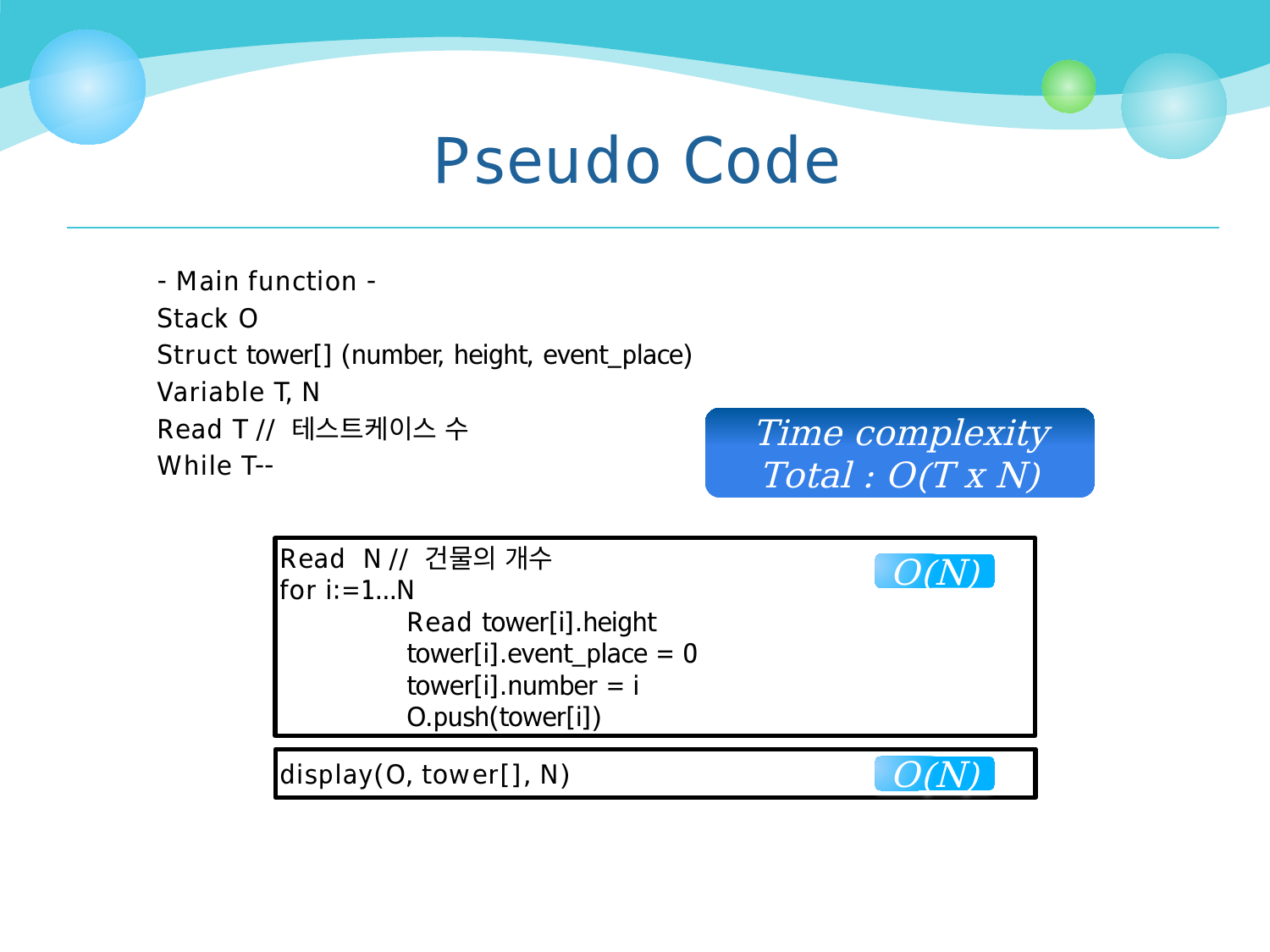

# Pseudo Code
- Main function -
Stack O
Struct tower[] (number, height, event_place)
Variable T, N
Read T // 테스트케이스 수
While T--

Time complexity
Total : O(T x N)
Read  N // 건물의 개수
for i:=1…N
	Read tower[i].height
	tower[i].event_place = 0
	tower[i].number = i
	O.push(tower[i])
O(N)
display(O, tower[], N)
O(N)